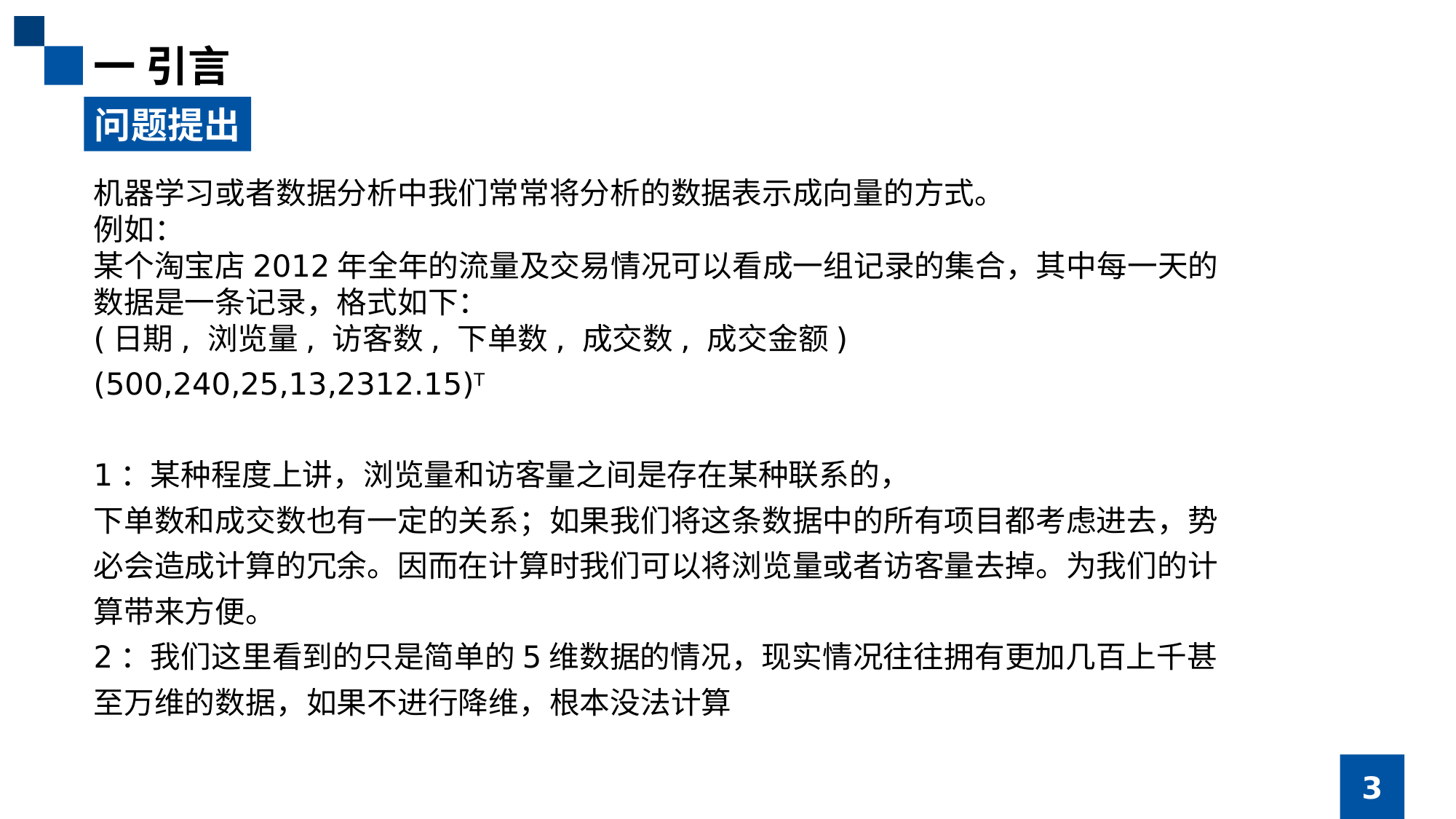

一 引言
问题提出
机器学习或者数据分析中我们常常将分析的数据表示成向量的方式。
例如：
某个淘宝店2012年全年的流量及交易情况可以看成一组记录的集合，其中每一天的数据是一条记录，格式如下：
(日期, 浏览量, 访客数, 下单数, 成交数, 成交金额)
(500,240,25,13,2312.15)T

1：某种程度上讲，浏览量和访客量之间是存在某种联系的，
下单数和成交数也有一定的关系；如果我们将这条数据中的所有项目都考虑进去，势必会造成计算的冗余。因而在计算时我们可以将浏览量或者访客量去掉。为我们的计算带来方便。
2：我们这里看到的只是简单的5维数据的情况，现实情况往往拥有更加几百上千甚至万维的数据，如果不进行降维，根本没法计算
3